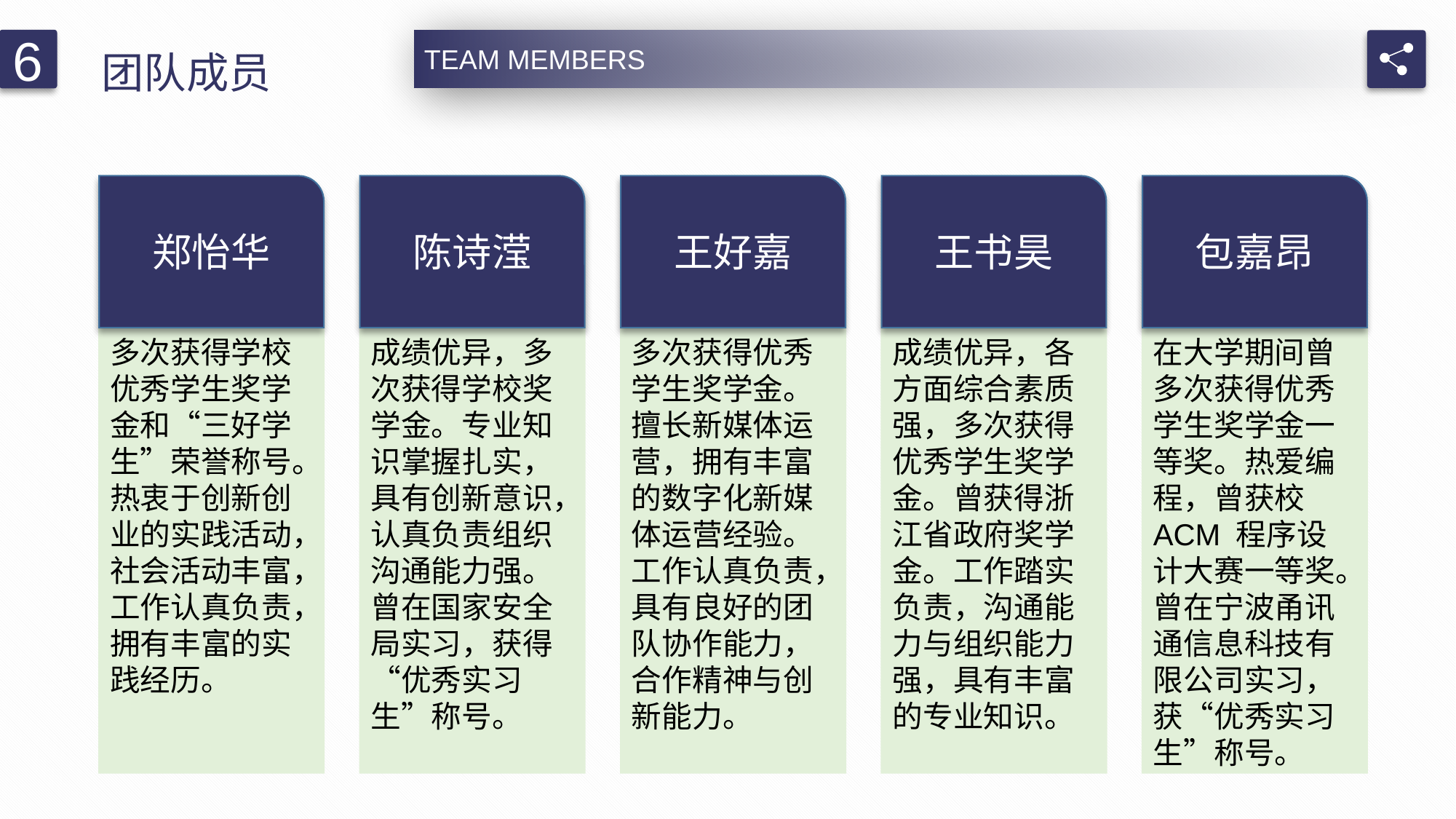

团队成员
6

TEAM MEMBERS

郑怡华
陈诗滢
王好嘉
王书昊
包嘉昂
多次获得学校优秀学生奖学金和“三好学生”荣誉称号。热衷于创新创业的实践活动，社会活动丰富，工作认真负责，拥有丰富的实践经历。
成绩优异，多次获得学校奖学金。专业知识掌握扎实，具有创新意识，认真负责组织沟通能力强。曾在国家安全局实习，获得“优秀实习生”称号。
多次获得优秀学生奖学金。擅长新媒体运营，拥有丰富的数字化新媒体运营经验。工作认真负责，具有良好的团队协作能力，合作精神与创新能力。
成绩优异，各方面综合素质强，多次获得优秀学生奖学金。曾获得浙江省政府奖学金。工作踏实负责，沟通能力与组织能力强，具有丰富的专业知识。
在大学期间曾多次获得优秀学生奖学金一等奖。热爱编程，曾获校 ACM 程序设计大赛一等奖。曾在宁波甬讯通信息科技有限公司实习，获“优秀实习生”称号。